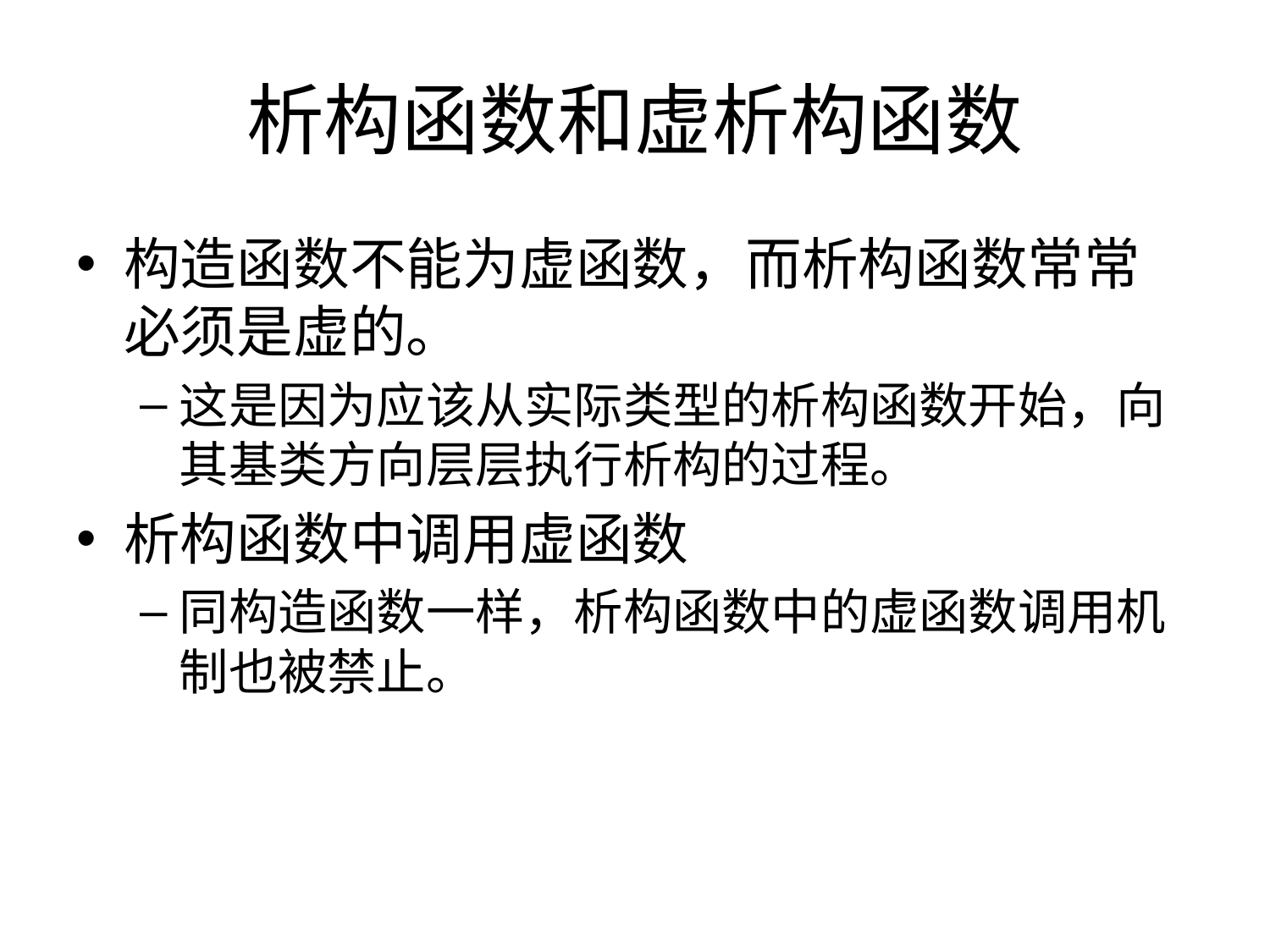

# 析构函数和虚析构函数
构造函数不能为虚函数，而析构函数常常必须是虚的。
这是因为应该从实际类型的析构函数开始，向其基类方向层层执行析构的过程。
析构函数中调用虚函数
同构造函数一样，析构函数中的虚函数调用机制也被禁止。